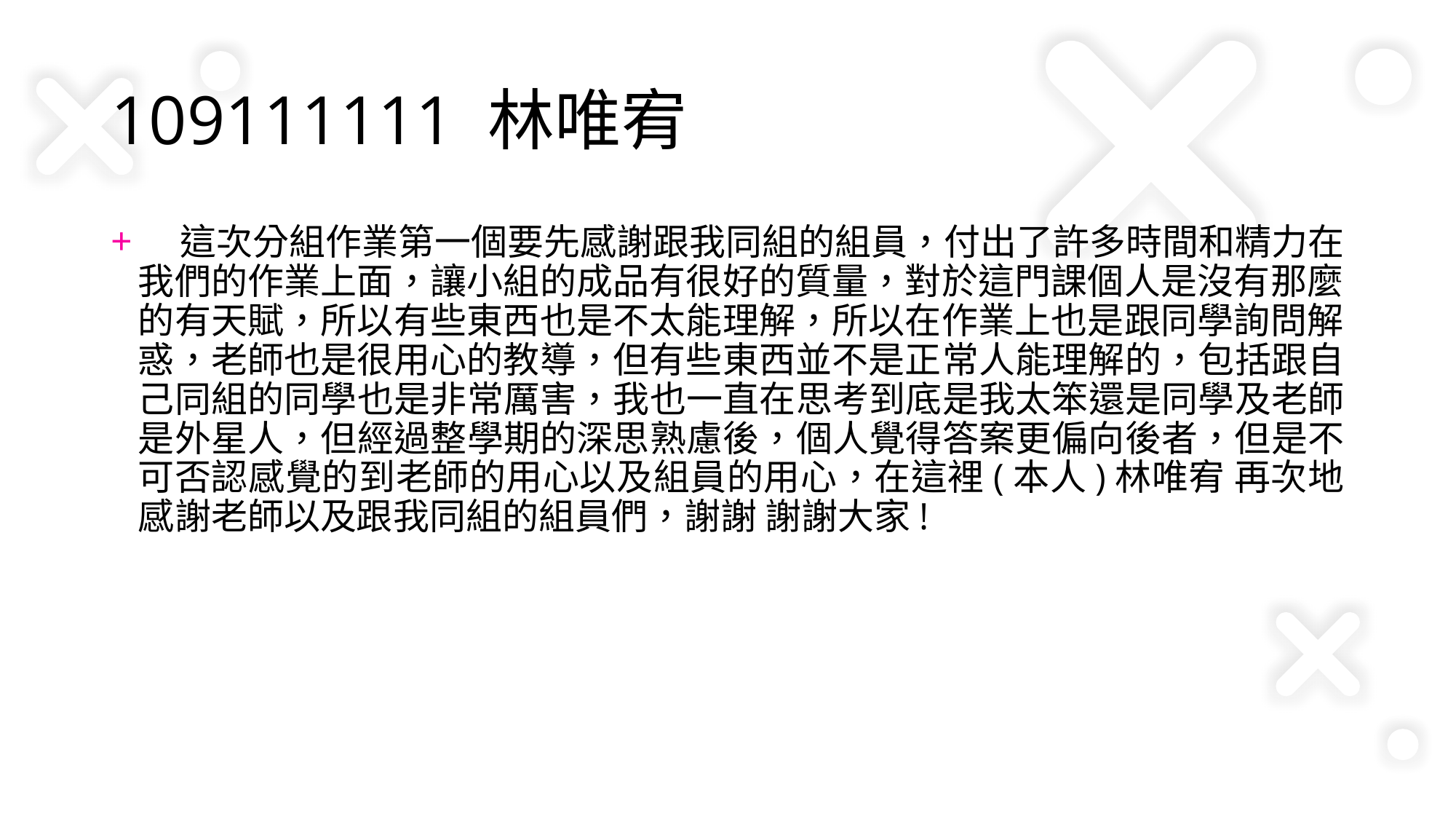

# 109111111 林唯宥
    這次分組作業第一個要先感謝跟我同組的組員，付出了許多時間和精力在我們的作業上面，讓小組的成品有很好的質量，對於這門課個人是沒有那麼的有天賦，所以有些東西也是不太能理解，所以在作業上也是跟同學詢問解惑，老師也是很用心的教導，但有些東西並不是正常人能理解的，包括跟自己同組的同學也是非常厲害，我也一直在思考到底是我太笨還是同學及老師是外星人，但經過整學期的深思熟慮後，個人覺得答案更偏向後者，但是不可否認感覺的到老師的用心以及組員的用心，在這裡(本人)林唯宥 再次地感謝老師以及跟我同組的組員們，謝謝 謝謝大家!